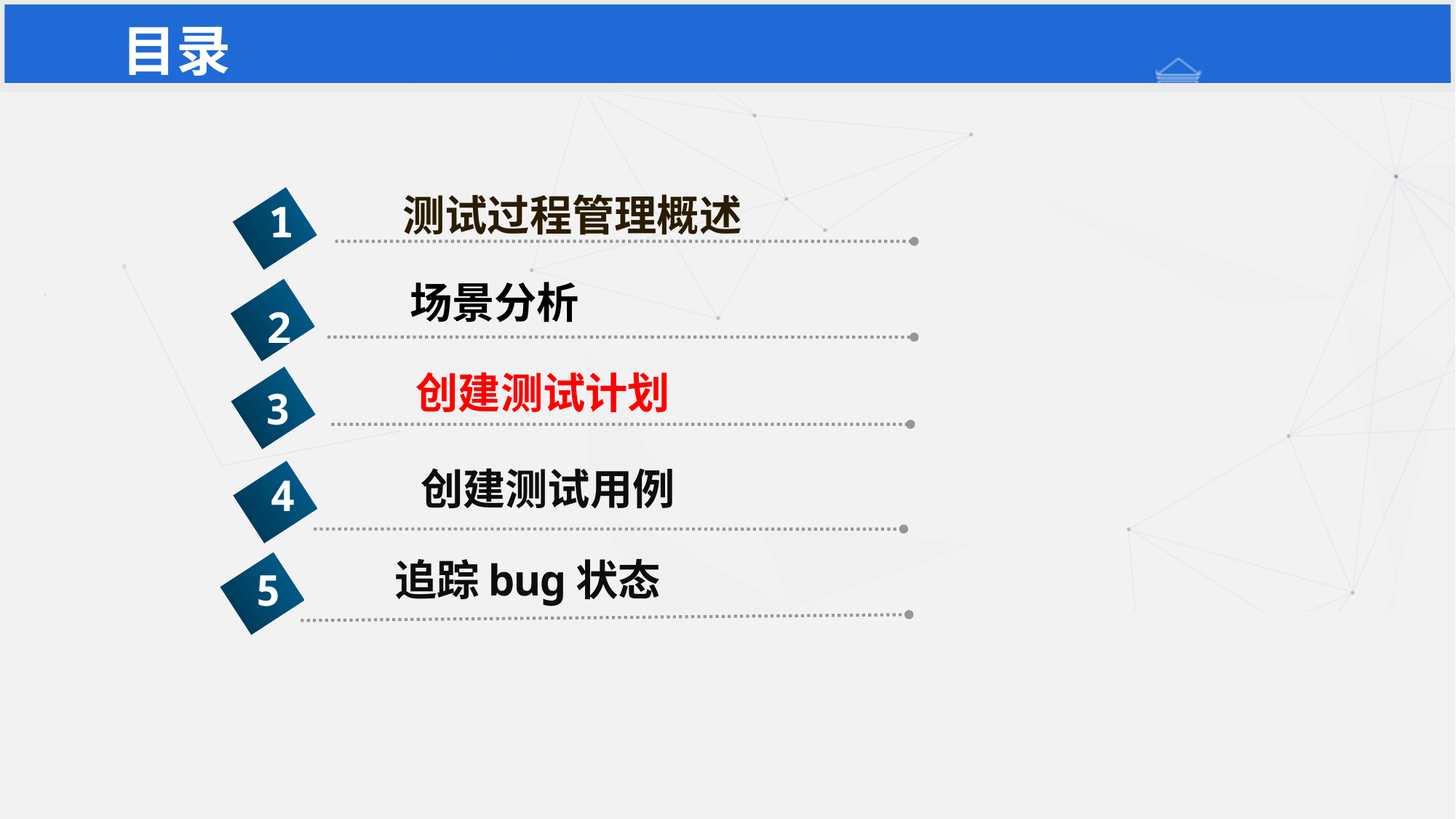

目录
测试过程管理概述
1

场景分析

2

创建测试计划

3

创建测试用例
4

追踪bug状态
5